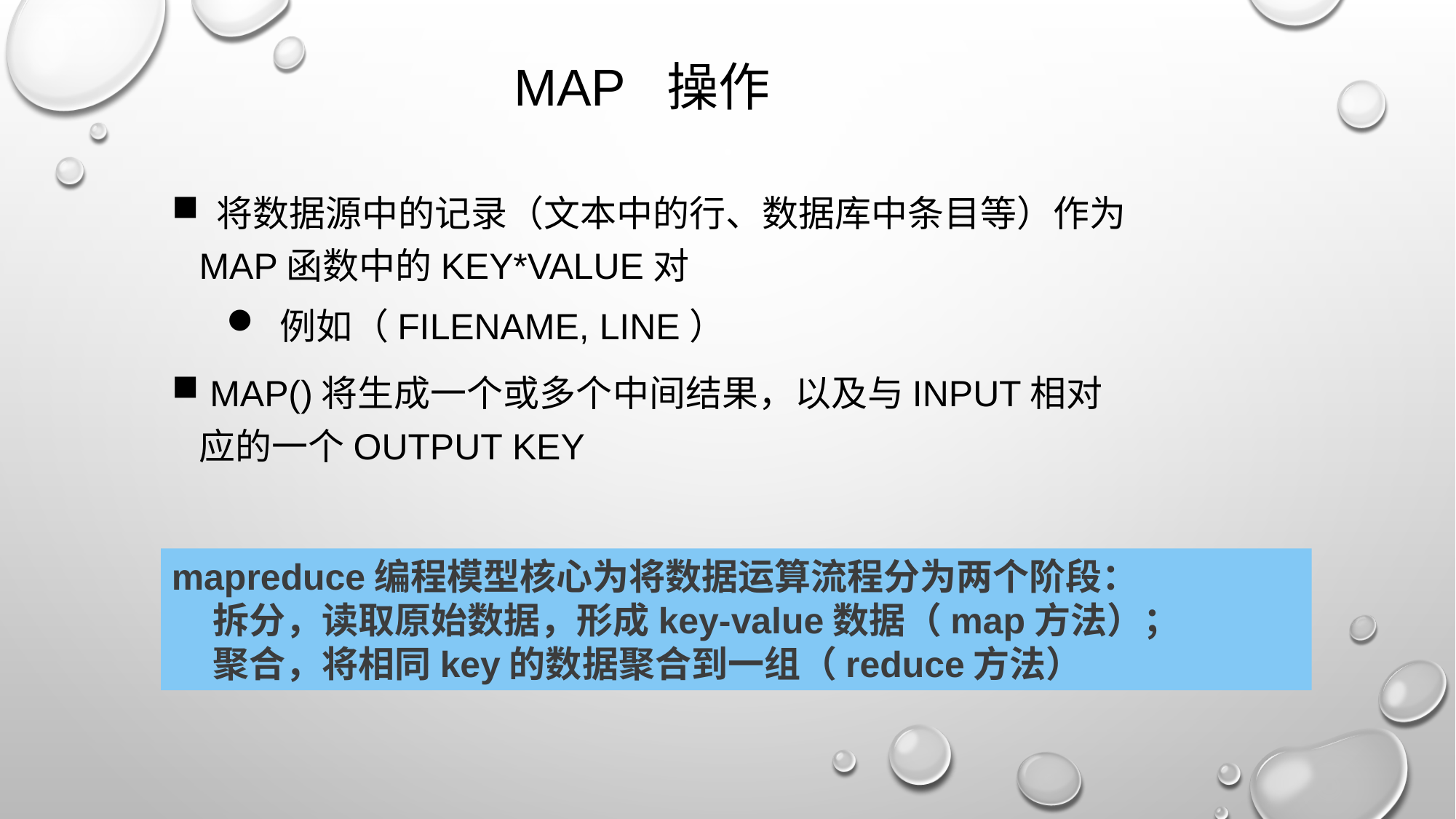

Map  操作
 将数据源中的记录（文本中的行、数据库中条目等）作为map函数中的key*value对
 例如（filename, line）
 map()将生成一个或多个中间结果，以及与input相对应的一个output key
mapreduce编程模型核心为将数据运算流程分为两个阶段：
    拆分，读取原始数据，形成key-value数据（map方法）；
    聚合，将相同key的数据聚合到一组（reduce方法）